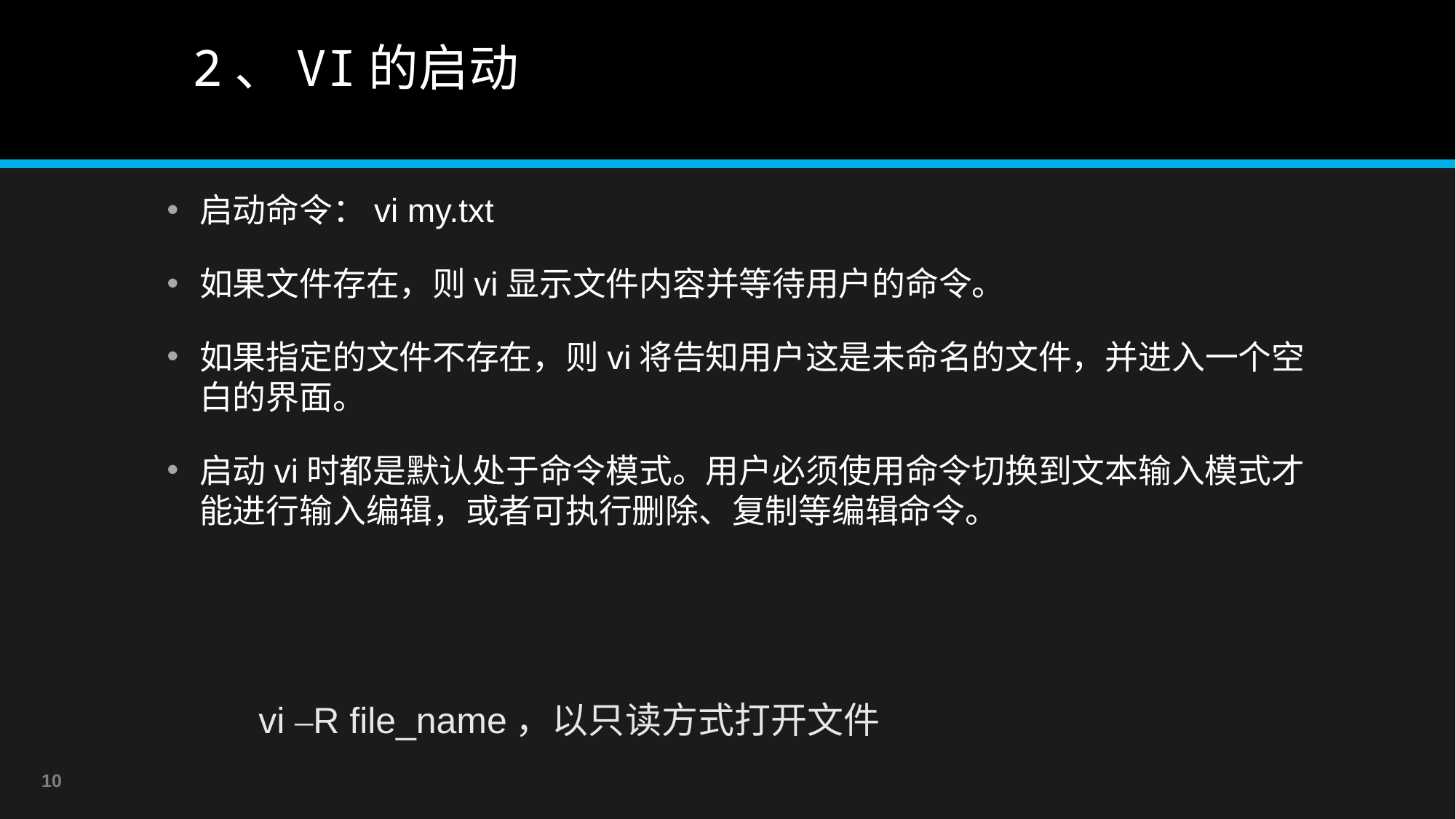

# 2、VI的启动
启动命令：vi my.txt
如果文件存在，则vi显示文件内容并等待用户的命令。
如果指定的文件不存在，则vi将告知用户这是未命名的文件，并进入一个空白的界面。
启动vi时都是默认处于命令模式。用户必须使用命令切换到文本输入模式才能进行输入编辑，或者可执行删除、复制等编辑命令。
vi –R file_name，以只读方式打开文件
10